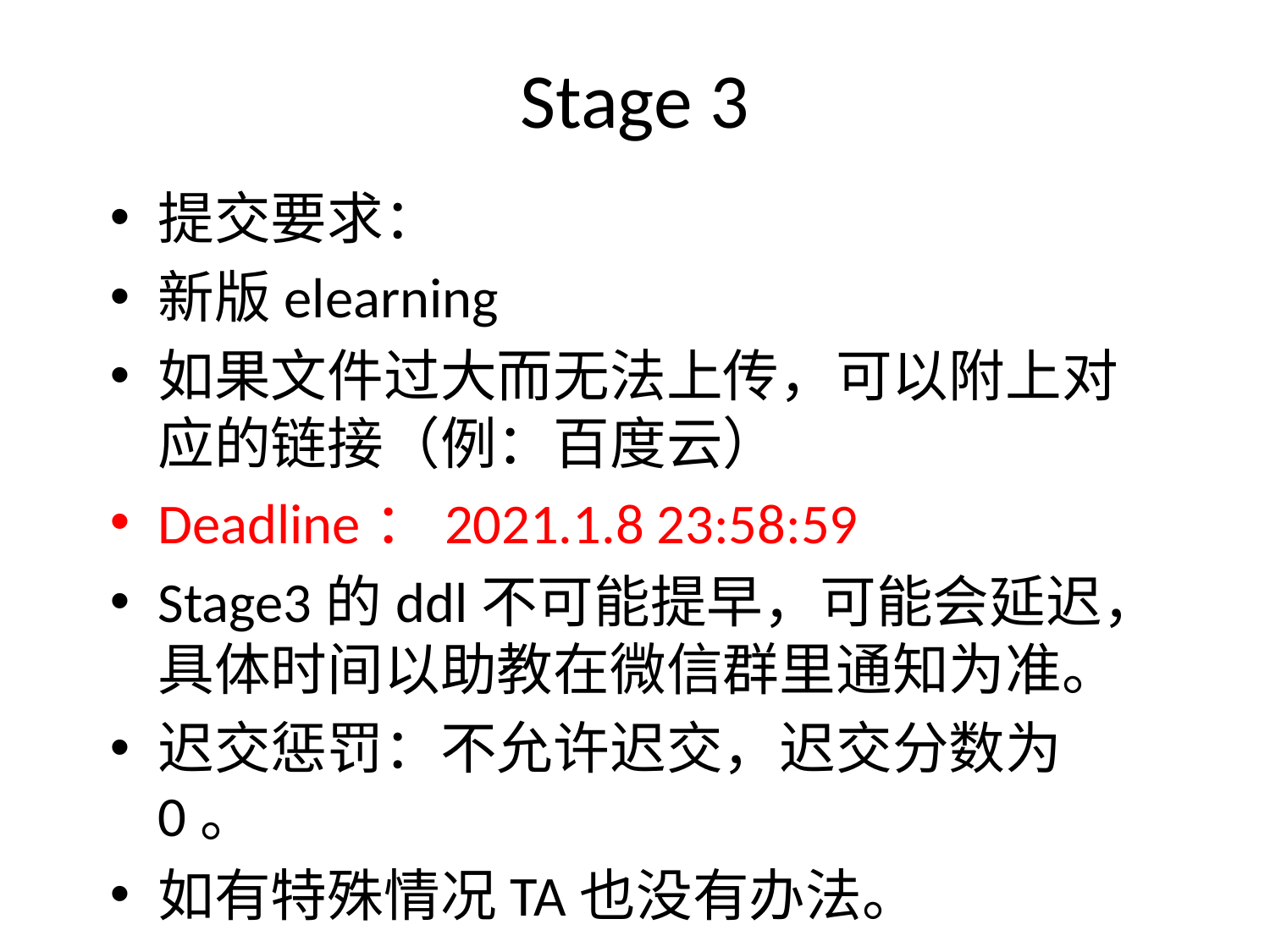

# Stage 3
提交要求：
新版elearning
如果文件过大而无法上传，可以附上对应的链接（例：百度云）
Deadline：2021.1.8 23:58:59
Stage3的ddl不可能提早，可能会延迟，具体时间以助教在微信群里通知为准。
迟交惩罚：不允许迟交，迟交分数为0。
如有特殊情况TA也没有办法。